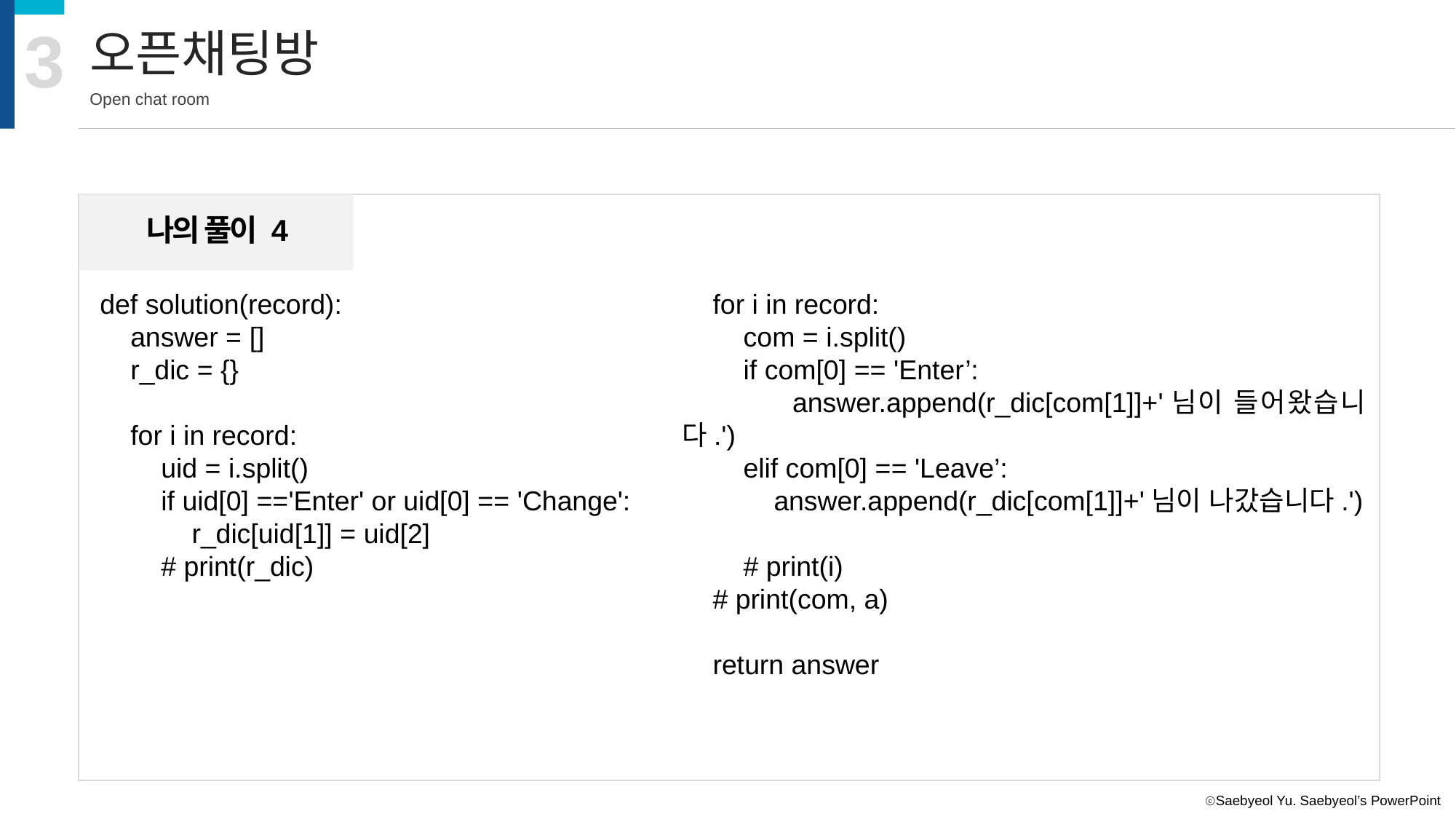

3
오픈채팅방
Open chat room

나의 풀이 4
def solution(record):
    answer = []
    r_dic = {}

    for i in record:
        uid = i.split()
        if uid[0] =='Enter' or uid[0] == 'Change':
            r_dic[uid[1]] = uid[2]
        # print(r_dic)
    for i in record:
        com = i.split()
        if com[0] == 'Enter’:
            answer.append(r_dic[com[1]]+'님이 들어왔습니다.')
        elif com[0] == 'Leave’:
            answer.append(r_dic[com[1]]+'님이 나갔습니다.')

        # print(i)
    # print(com, a)

    return answer